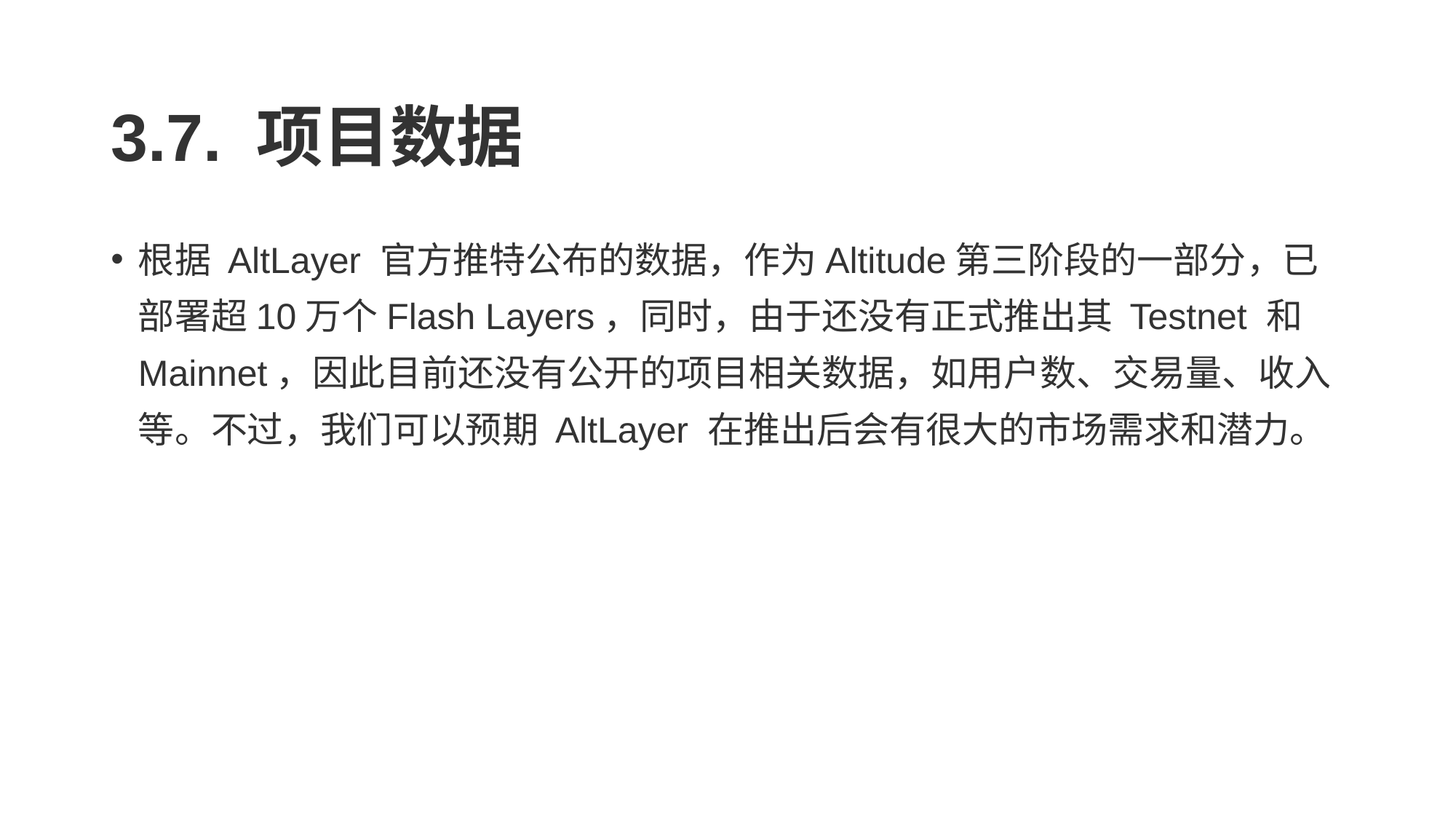

# 3.7. 项目数据
根据 AltLayer 官方推特公布的数据，作为Altitude第三阶段的一部分，已部署超10万个Flash Layers，同时，由于还没有正式推出其 Testnet 和 Mainnet，因此目前还没有公开的项目相关数据，如用户数、交易量、收入等。不过，我们可以预期 AltLayer 在推出后会有很大的市场需求和潜力。